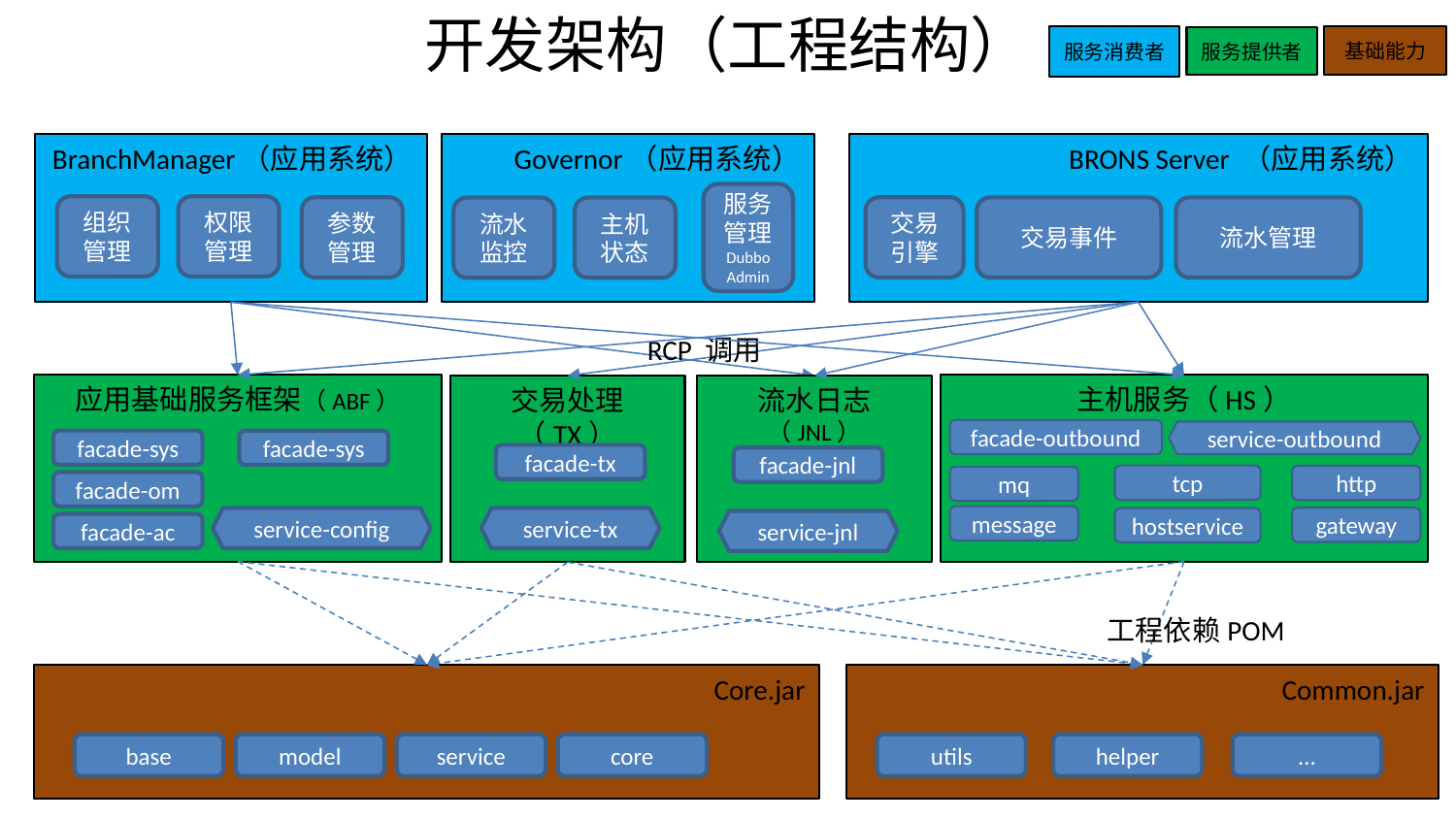

开发架构（工程结构）
服务消费者
基础能力
服务提供者
Governor（应用系统）
BRONS Server （应用系统）
BranchManager（应用系统）
服务管理
DubboAdmin
组织管理
权限管理
参数管理
交易引擎
交易事件
流水管理
流水监控
主机状态
RCP 调用
应用基础服务框架（ABF）
主机服务（HS）
流水日志（JNL）
交易处理（TX）
facade-outbound
service-outbound
facade-sys
facade-sys
facade-tx
facade-jnl
tcp
http
mq
facade-om
message
gateway
service-config
service-tx
hostservice
service-jnl
facade-ac
工程依赖POM
Core.jar
Common.jar
base
model
service
core
utils
helper
…